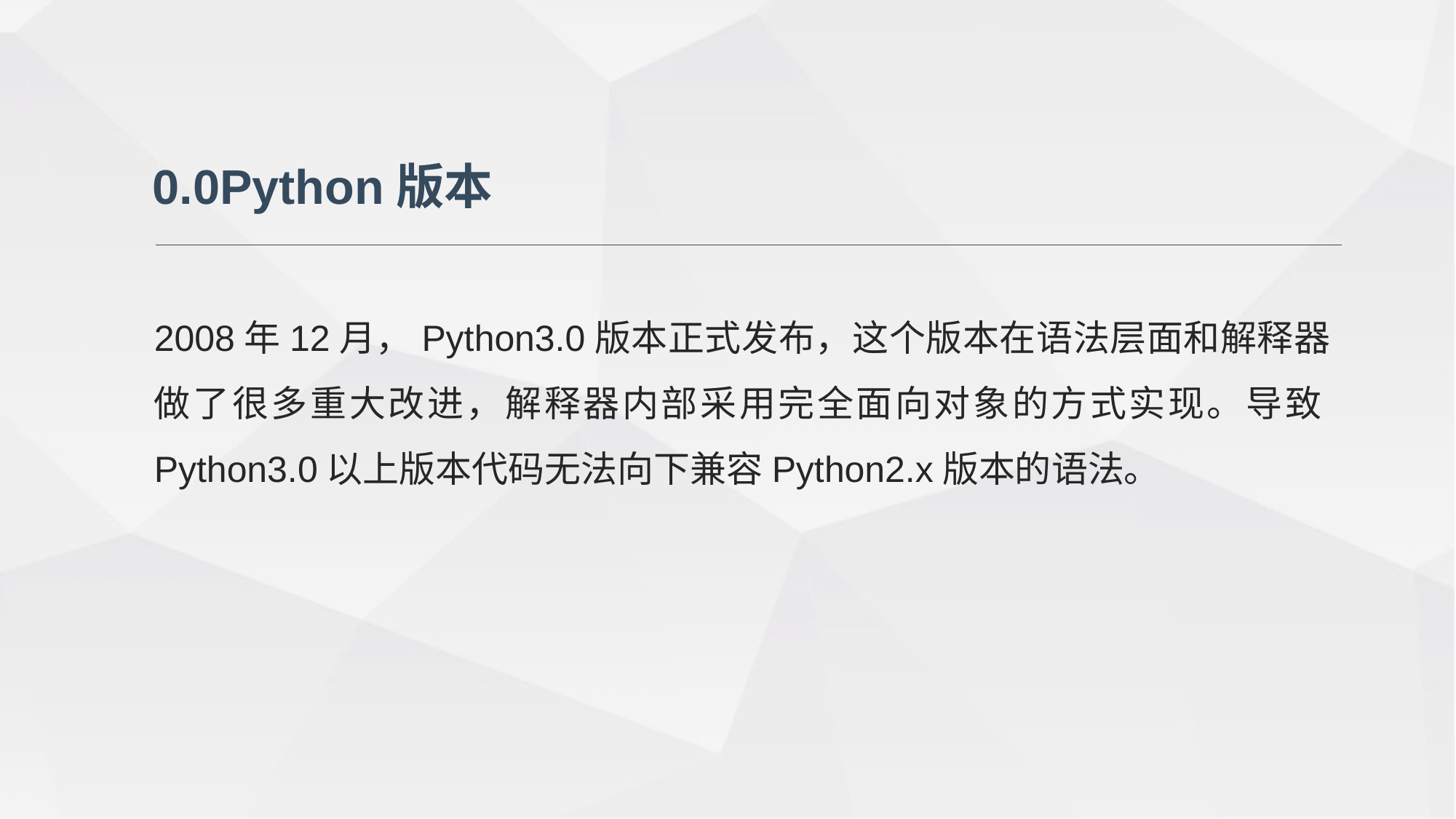

0.0Python版本
2008年12月，Python3.0版本正式发布，这个版本在语法层面和解释器做了很多重大改进，解释器内部采用完全面向对象的方式实现。导致Python3.0以上版本代码无法向下兼容Python2.x版本的语法。